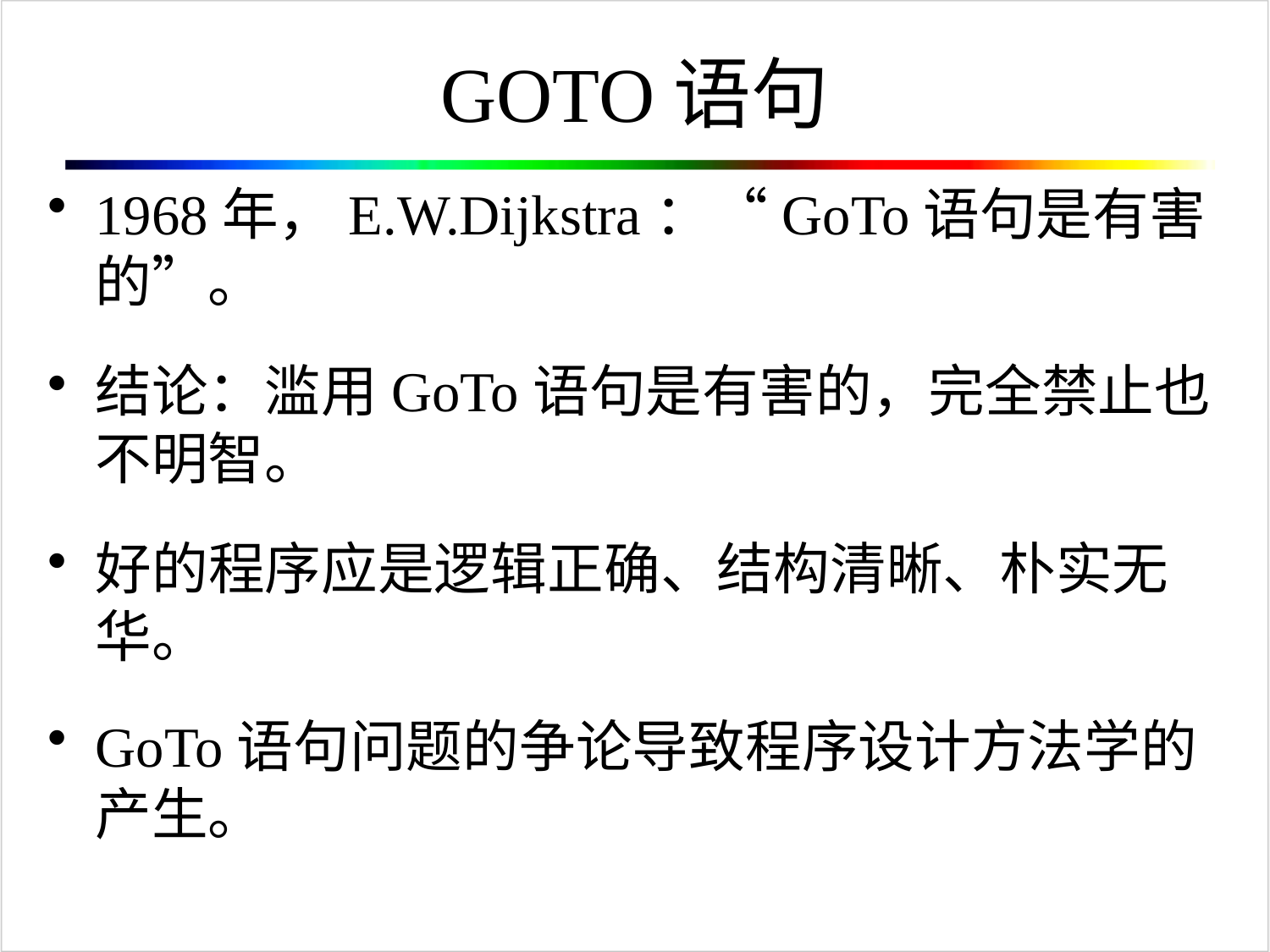

# GOTO语句
1968年，E.W.Dijkstra：“GoTo语句是有害的”。
结论：滥用GoTo语句是有害的，完全禁止也不明智。
好的程序应是逻辑正确、结构清晰、朴实无华。
GoTo语句问题的争论导致程序设计方法学的产生。